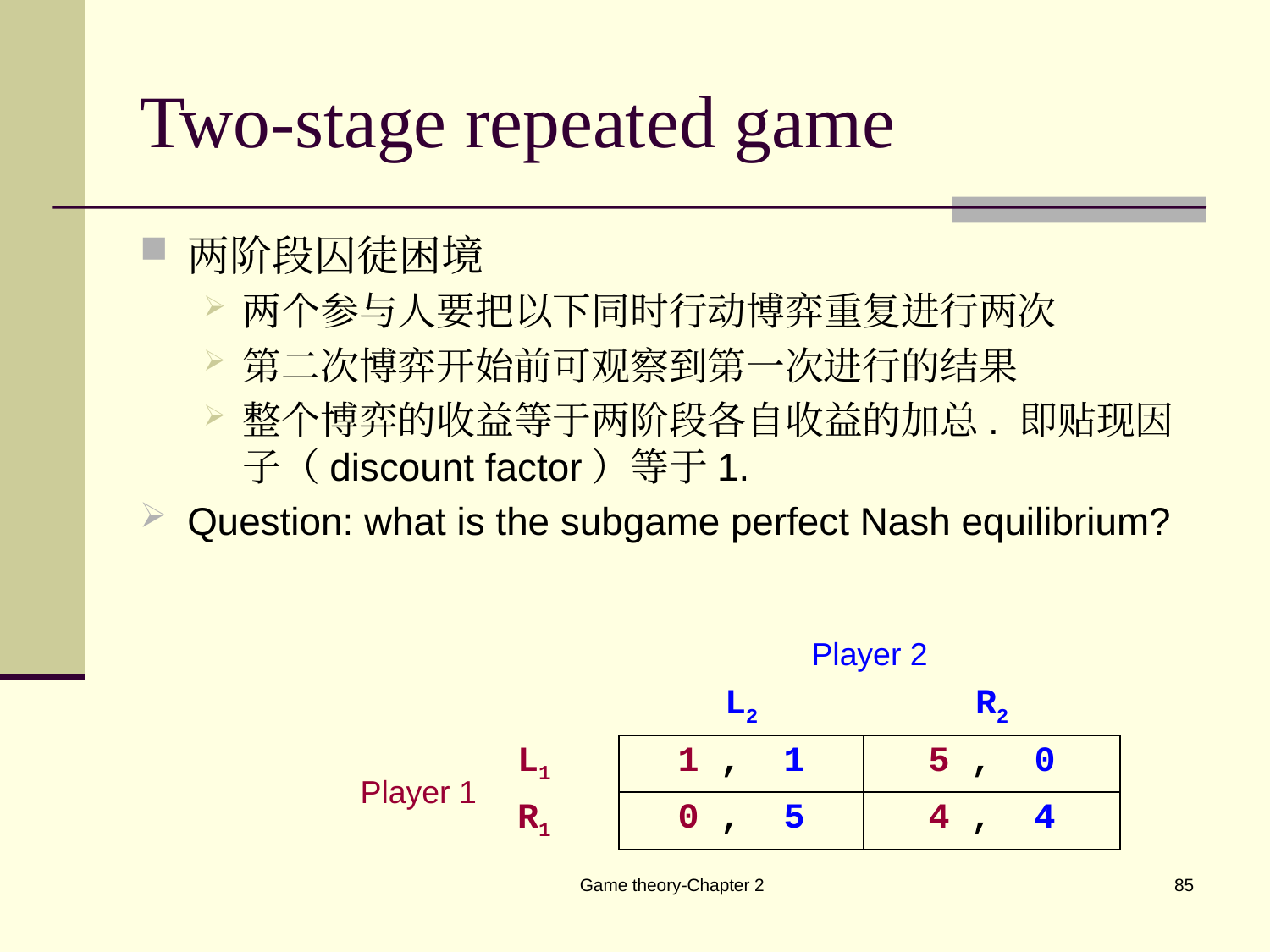

# Two-stage repeated game
两阶段囚徒困境
两个参与人要把以下同时行动博弈重复进行两次
第二次博弈开始前可观察到第一次进行的结果
整个博弈的收益等于两阶段各自收益的加总. 即贴现因子（discount factor）等于1.
Question: what is the subgame perfect Nash equilibrium?
|  |  | Player 2 |  |
| --- | --- | --- | --- |
|  |  | L2 | R2 |
| Player 1 | L1 | 1 , 1 | 5 , 0 |
|  | R1 | 0 , 5 | 4 , 4 |
Game theory-Chapter 2
85